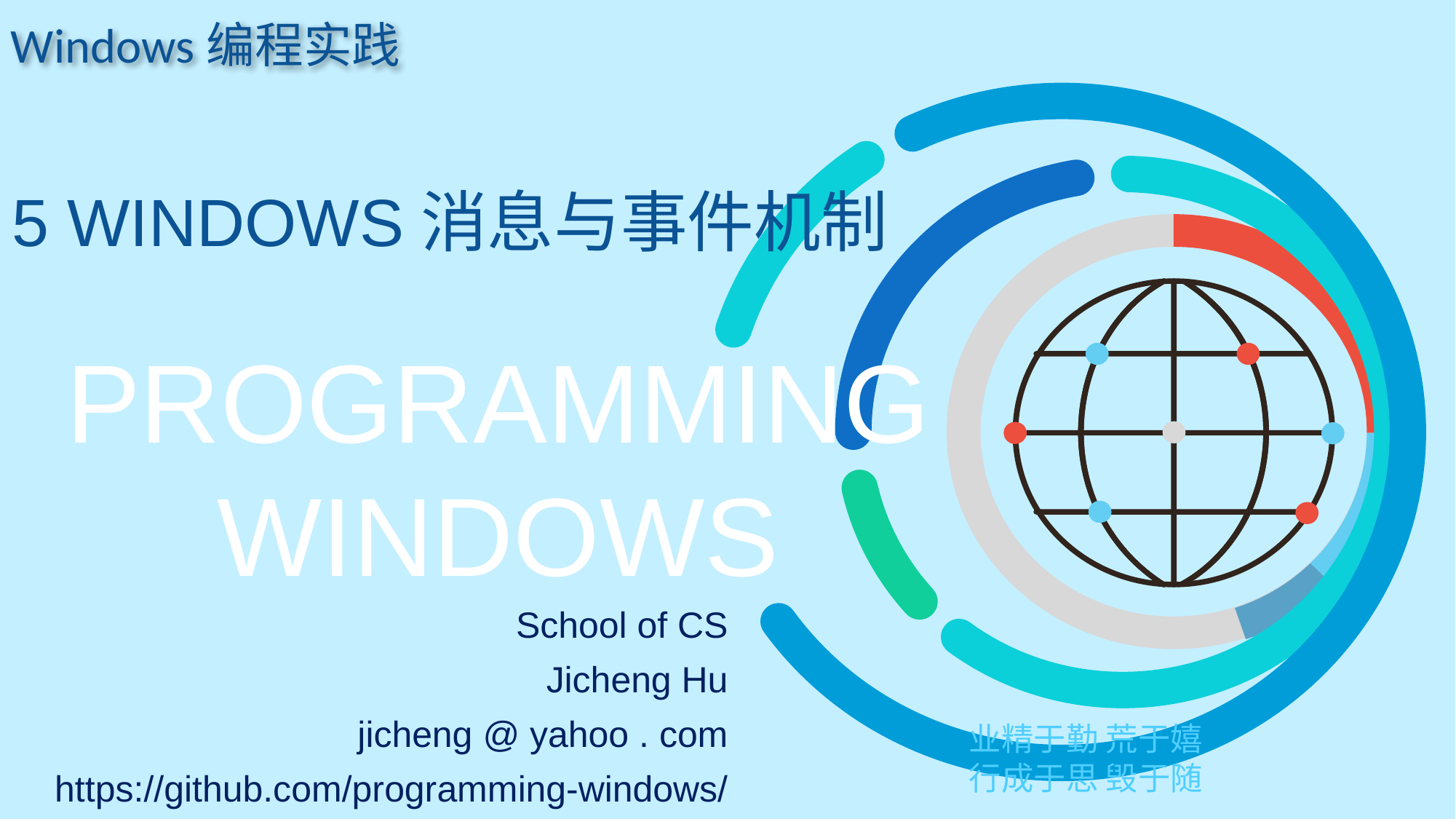

Windows编程实践
5 WINDOWS消息与事件机制
School of CS
Jicheng Hu
jicheng @ yahoo . com
https://github.com/programming-windows/